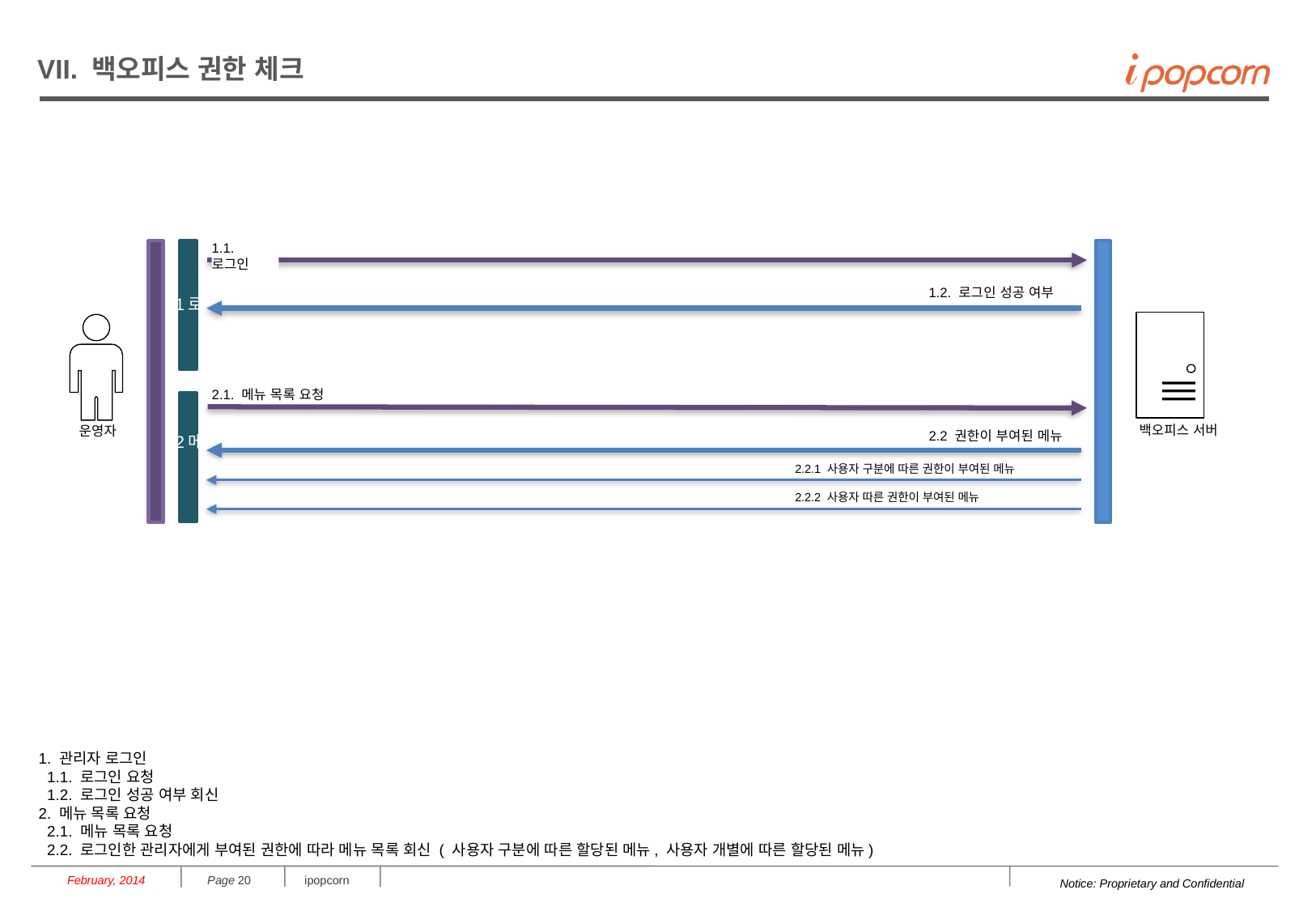

# VII. 백오피스 권한 체크
1.1. 로그인

1로그인

1.2. 로그인 성공 여부

백오피스 서버

운영자
2.1. 메뉴 목록 요청
2메뉴조회

2.2 권한이 부여된 메뉴
2.2.1 사용자 구분에 따른 권한이 부여된 메뉴
2.2.2 사용자 따른 권한이 부여된 메뉴
1. 관리자 로그인
  1.1. 로그인 요청
  1.2. 로그인 성공 여부 회신
2. 메뉴 목록 요청
  2.1. 메뉴 목록 요청
  2.2. 로그인한 관리자에게 부여된 권한에 따라 메뉴 목록 회신 ( 사용자 구분에 따른 할당된 메뉴, 사용자 개별에 따른 할당된 메뉴)